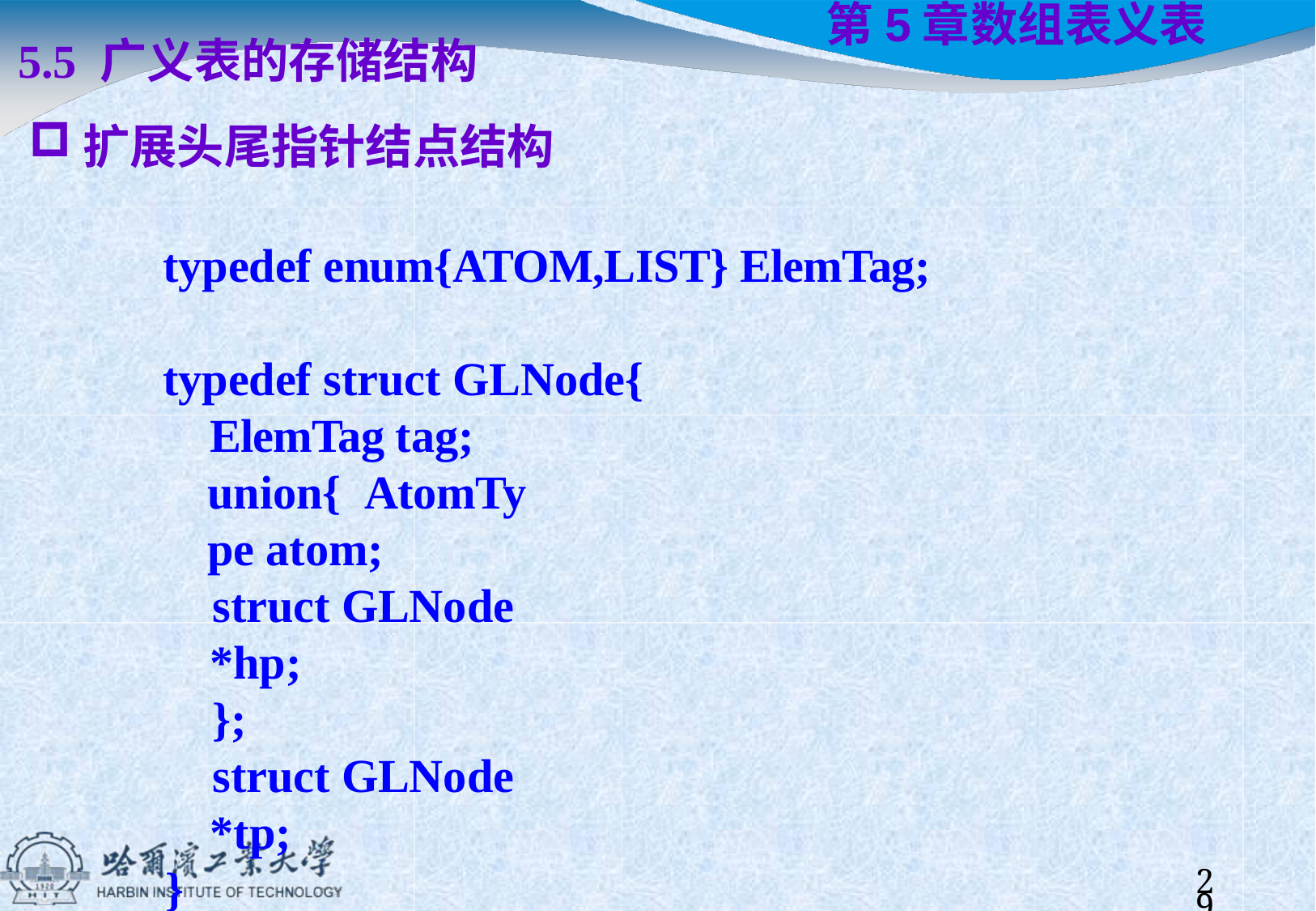

5.5 广义表的存储结构
扩展头尾指针结点结构
typedef enum{ATOM,LIST} ElemTag;  typedef struct GLNode{
ElemTag tag;  union{  AtomType atom;
struct GLNode *hp;
};
struct GLNode *tp;
}

# 第5章	数组表义表

29